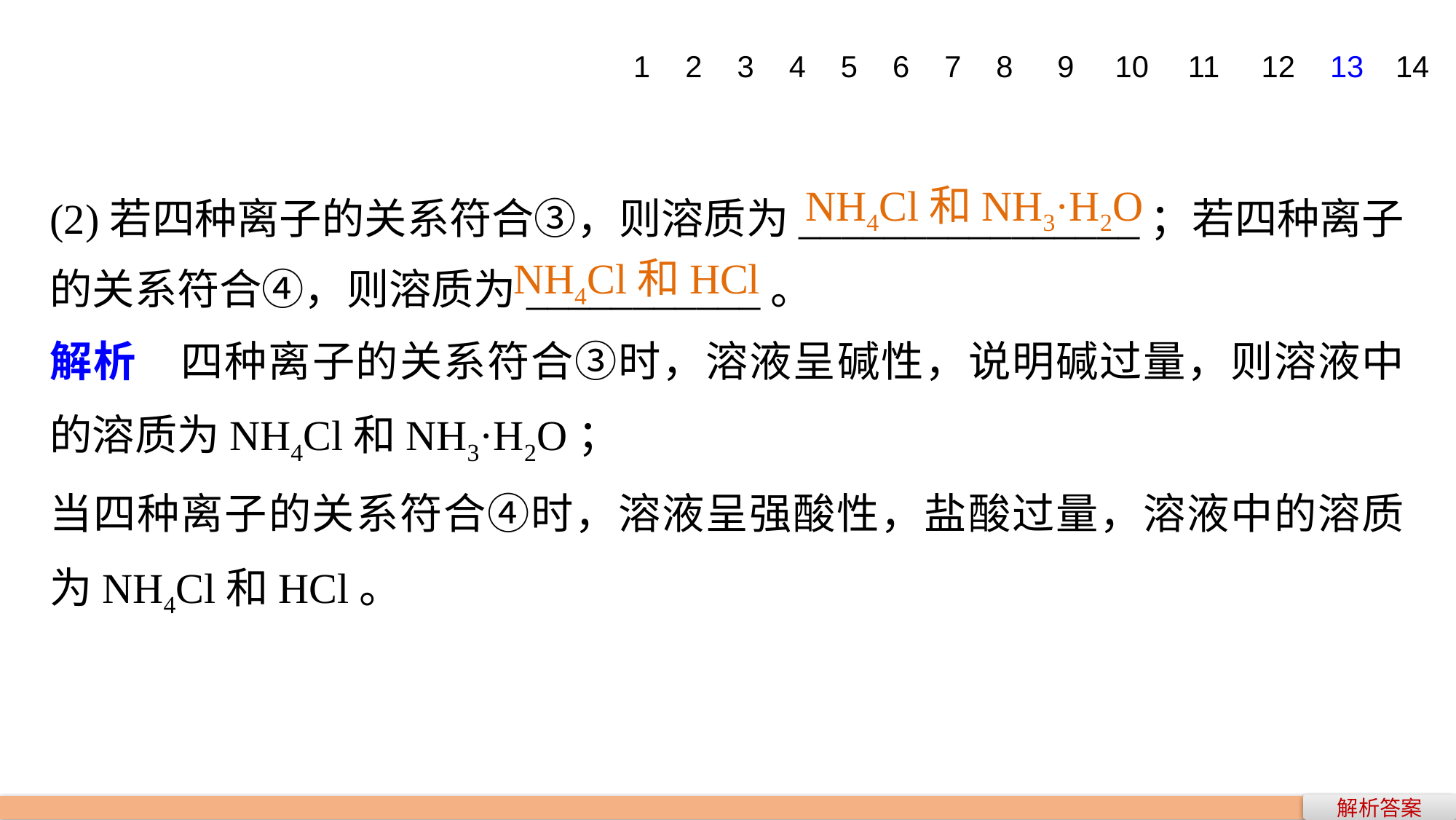

1
2
3
4
5
6
7
8
9
10
11
12
13
14
(2)若四种离子的关系符合③，则溶质为________________；若四种离子的关系符合④，则溶质为___________。
解析　四种离子的关系符合③时，溶液呈碱性，说明碱过量，则溶液中的溶质为NH4Cl和NH3·H2O；
当四种离子的关系符合④时，溶液呈强酸性，盐酸过量，溶液中的溶质为NH4Cl和HCl。
NH4Cl和NH3·H2O

NH4Cl和HCl
解析答案